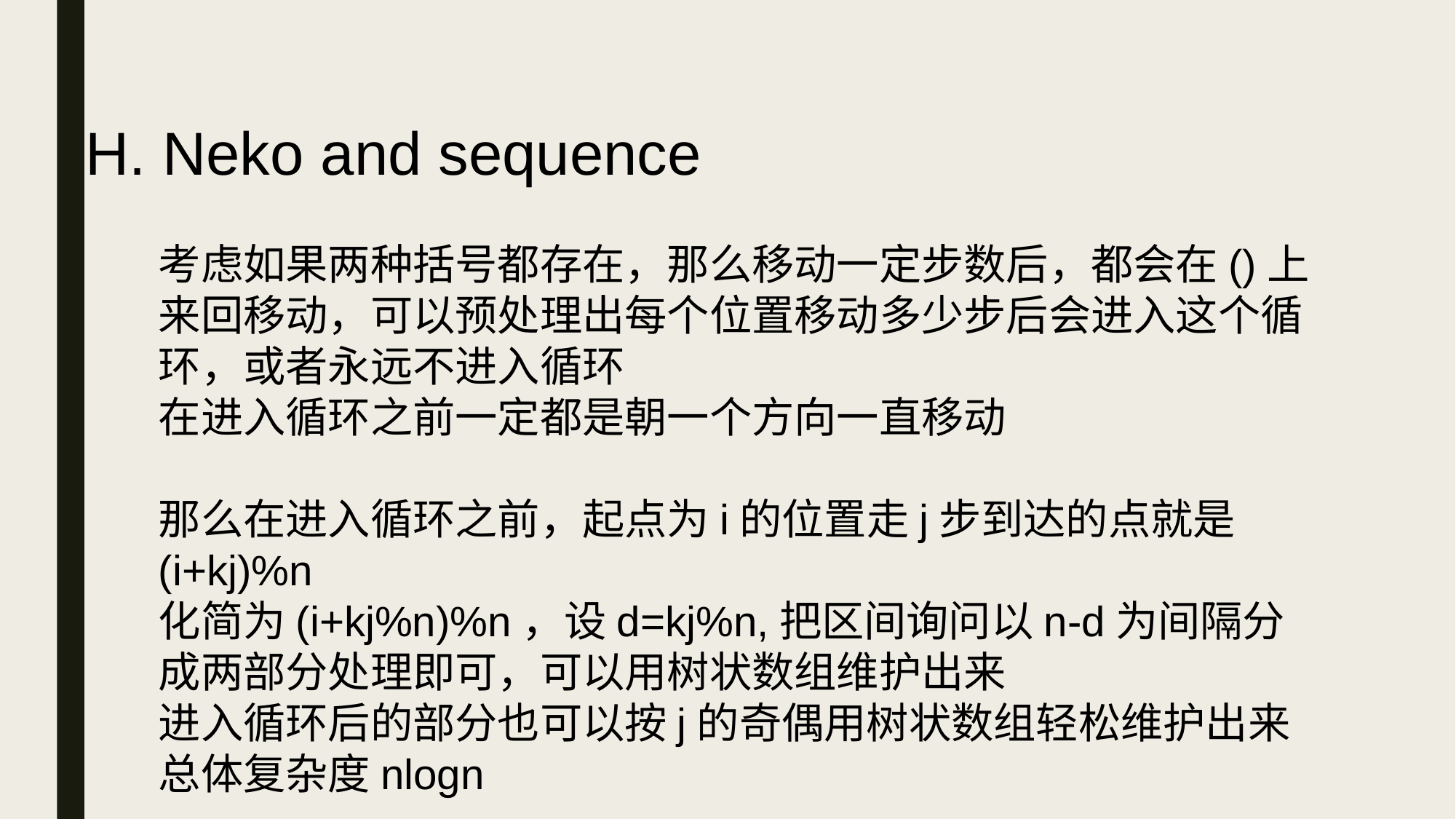

H. Neko and sequence
考虑如果两种括号都存在，那么移动一定步数后，都会在()上来回移动，可以预处理出每个位置移动多少步后会进入这个循环，或者永远不进入循环
在进入循环之前一定都是朝一个方向一直移动

那么在进入循环之前，起点为i的位置走j步到达的点就是(i+kj)%n
化简为(i+kj%n)%n，设d=kj%n,把区间询问以n-d为间隔分成两部分处理即可，可以用树状数组维护出来
进入循环后的部分也可以按j的奇偶用树状数组轻松维护出来
总体复杂度nlogn